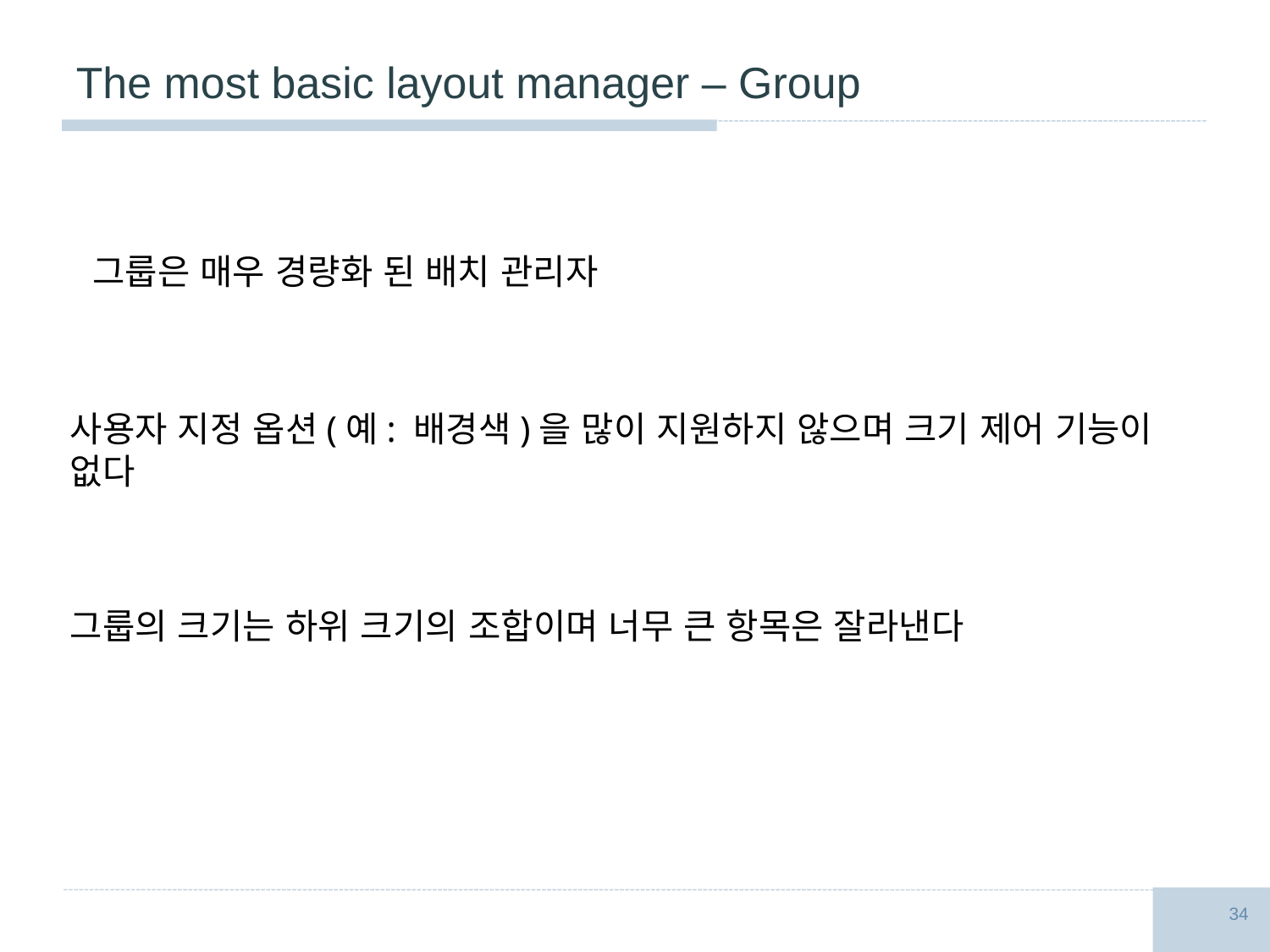

# The most basic layout manager – Group
그룹은 매우 경량화 된 배치 관리자
사용자 지정 옵션(예: 배경색)을 많이 지원하지 않으며 크기 제어 기능이 없다
그룹의 크기는 하위 크기의 조합이며 너무 큰 항목은 잘라낸다